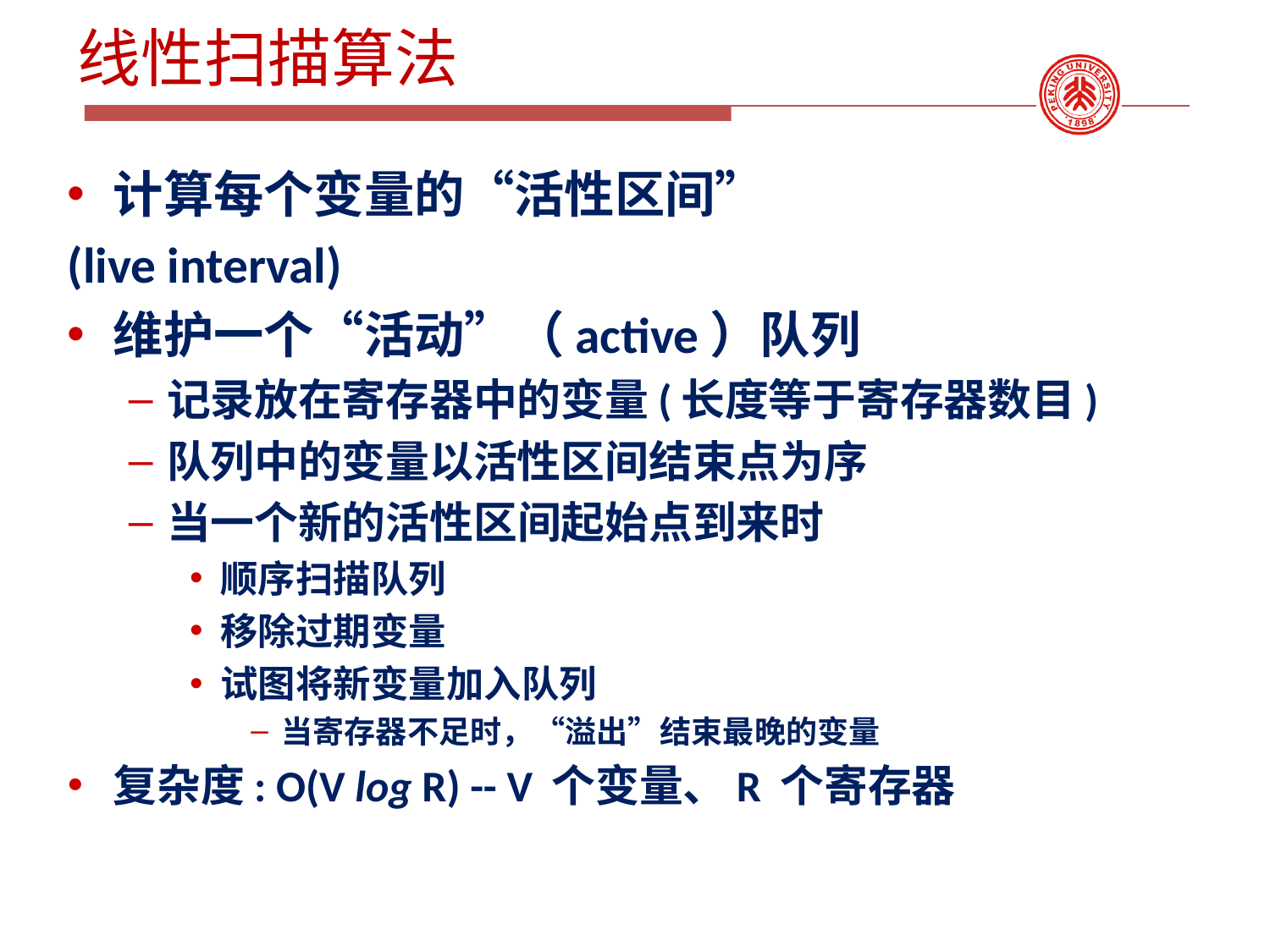

# 线性扫描算法
计算每个变量的“活性区间”
(live interval)
维护一个“活动”（active）队列
记录放在寄存器中的变量(长度等于寄存器数目)
队列中的变量以活性区间结束点为序
当一个新的活性区间起始点到来时
顺序扫描队列
移除过期变量
试图将新变量加入队列
当寄存器不足时，“溢出”结束最晚的变量
复杂度: O(V log R) -- V 个变量、R 个寄存器